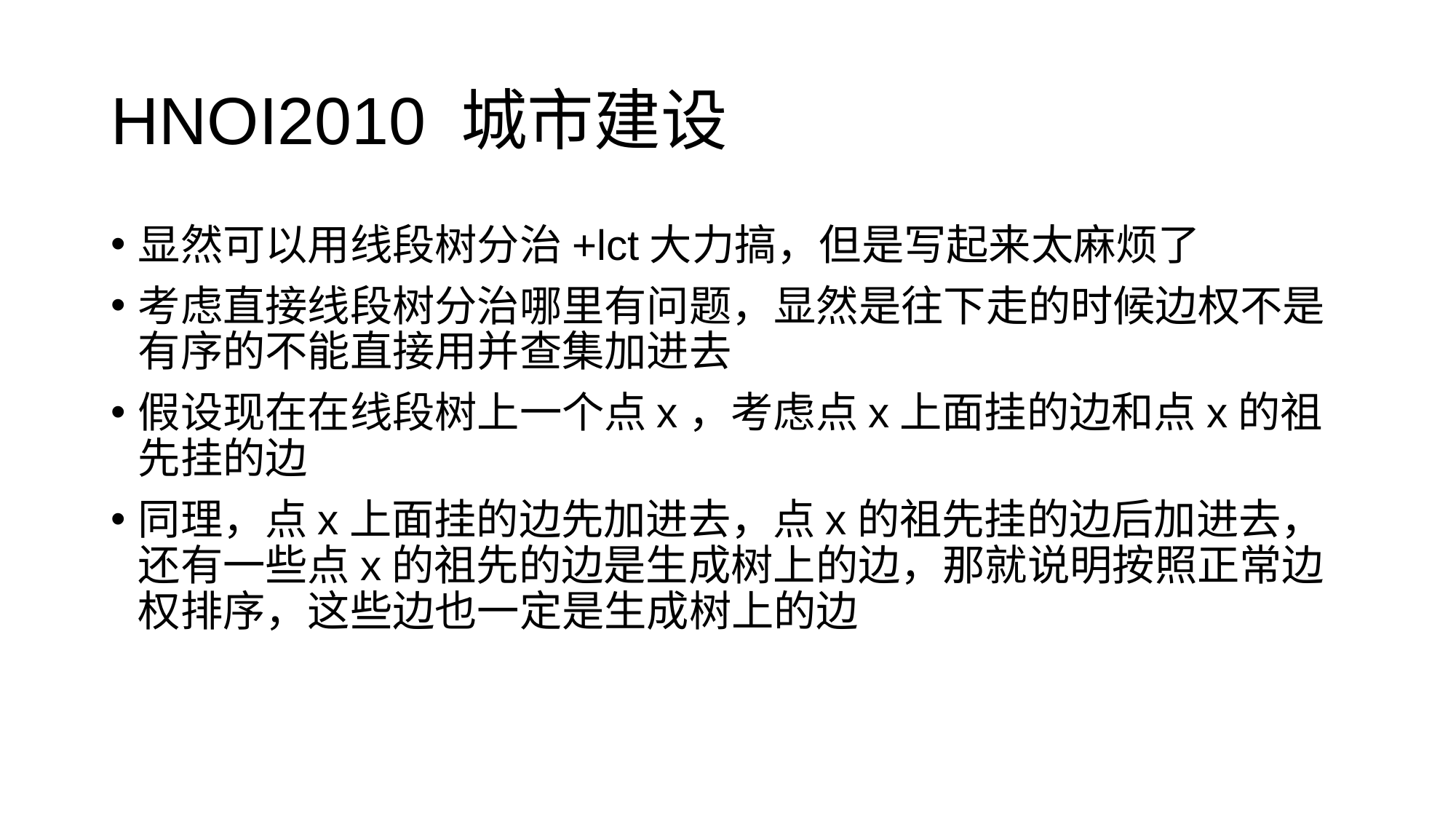

# HNOI2010 城市建设
显然可以用线段树分治+lct大力搞，但是写起来太麻烦了
考虑直接线段树分治哪里有问题，显然是往下走的时候边权不是有序的不能直接用并查集加进去
假设现在在线段树上一个点x，考虑点x上面挂的边和点x的祖先挂的边
同理，点x上面挂的边先加进去，点x的祖先挂的边后加进去，还有一些点x的祖先的边是生成树上的边，那就说明按照正常边权排序，这些边也一定是生成树上的边